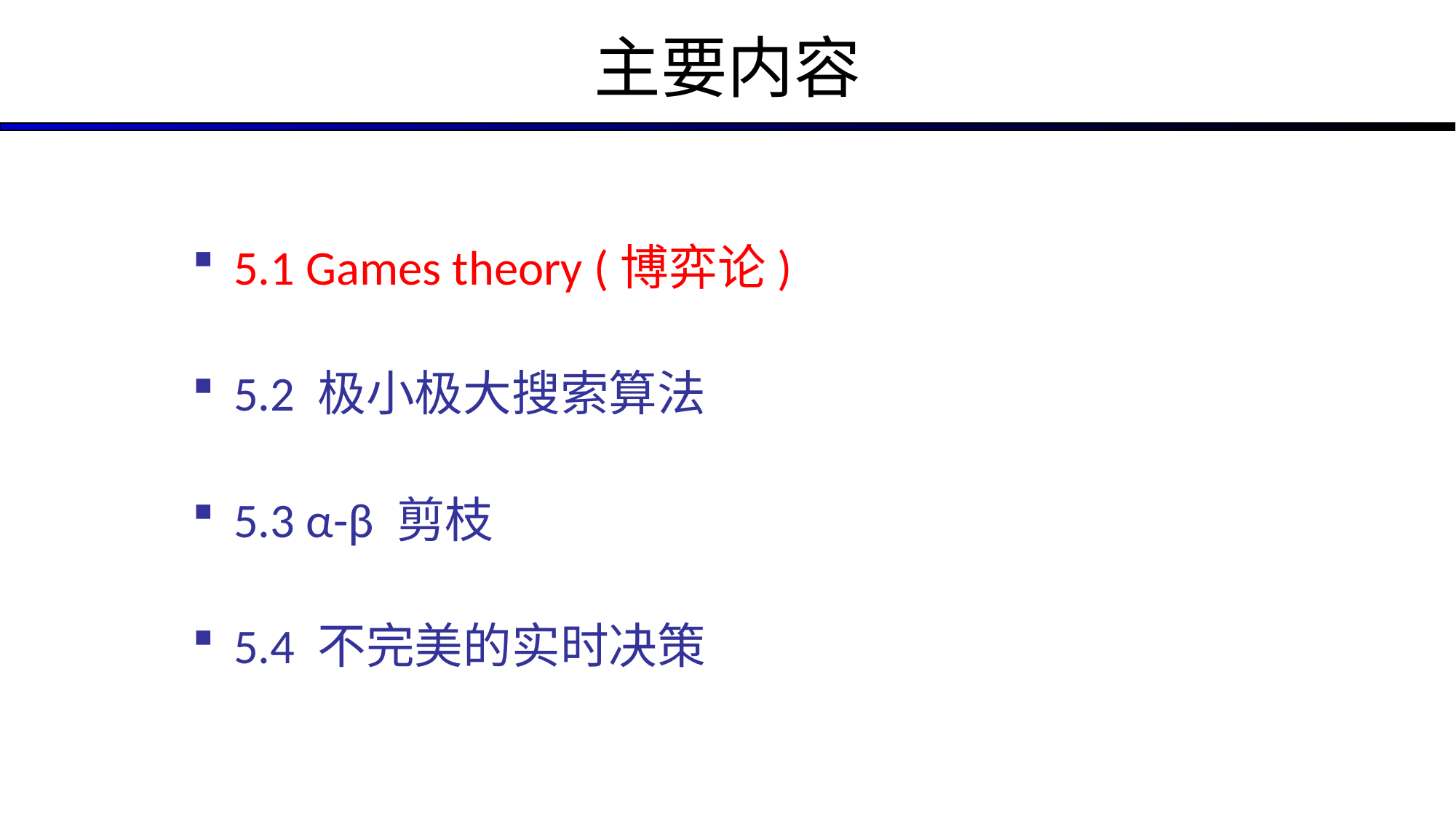

# 主要内容
5.1 Games theory (博弈论)
5.2 极小极大搜索算法
5.3 α-β 剪枝
5.4 不完美的实时决策